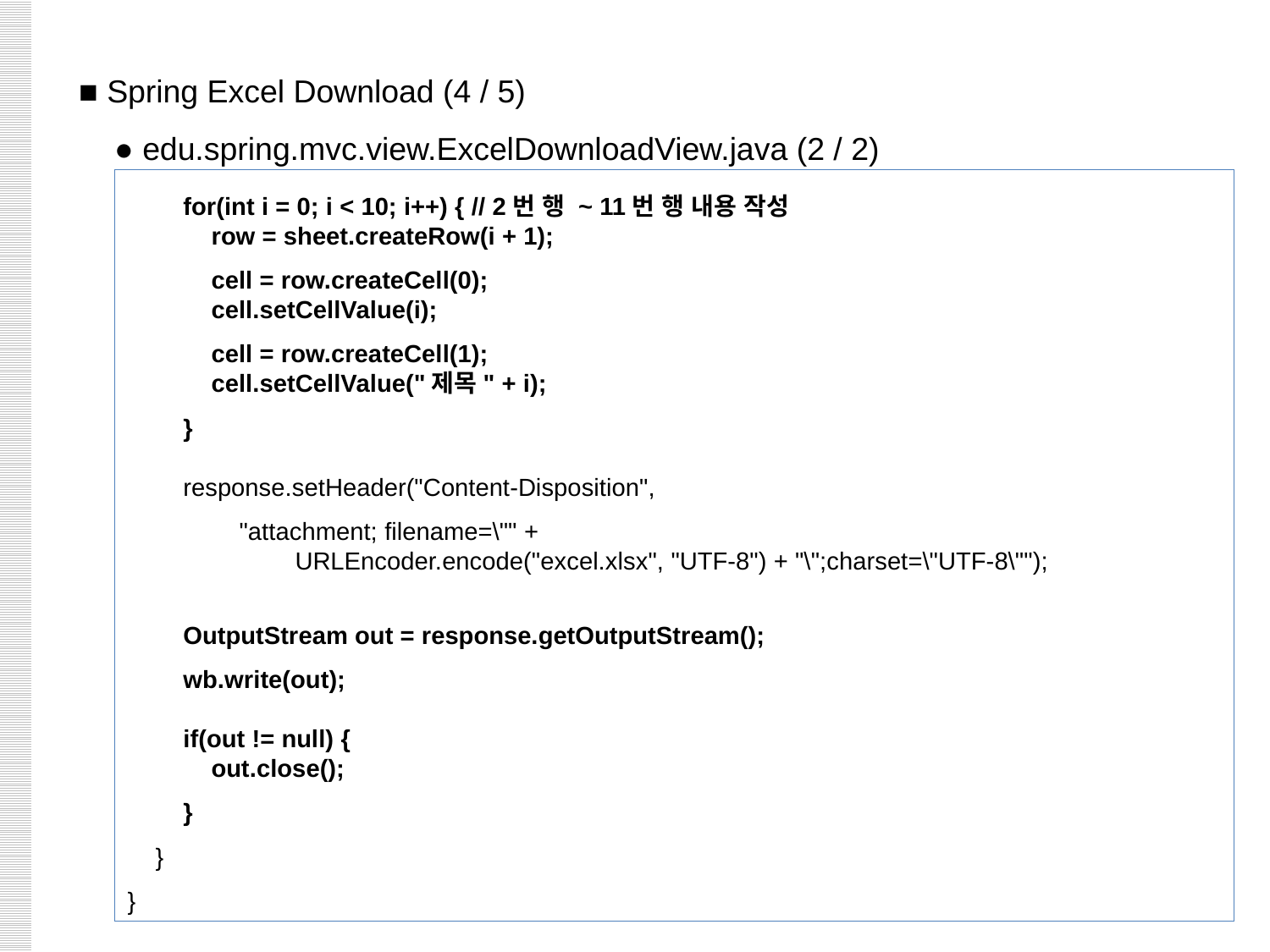

■ Spring Excel Download (4 / 5)
    ● edu.spring.mvc.view.ExcelDownloadView.java (2 / 2)
        for(int i = 0; i < 10; i++) { // 2번 행 ~ 11번 행 내용 작성
            row = sheet.createRow(i + 1);
            cell = row.createCell(0);
            cell.setCellValue(i);
            cell = row.createCell(1);
            cell.setCellValue("제목" + i);
        }

        response.setHeader("Content-Disposition",
                "attachment; filename=\"" +
                        URLEncoder.encode("excel.xlsx", "UTF-8") + "\";charset=\"UTF-8\"");

        OutputStream out = response.getOutputStream();
        wb.write(out);

        if(out != null) {
            out.close();
        }
    }
}